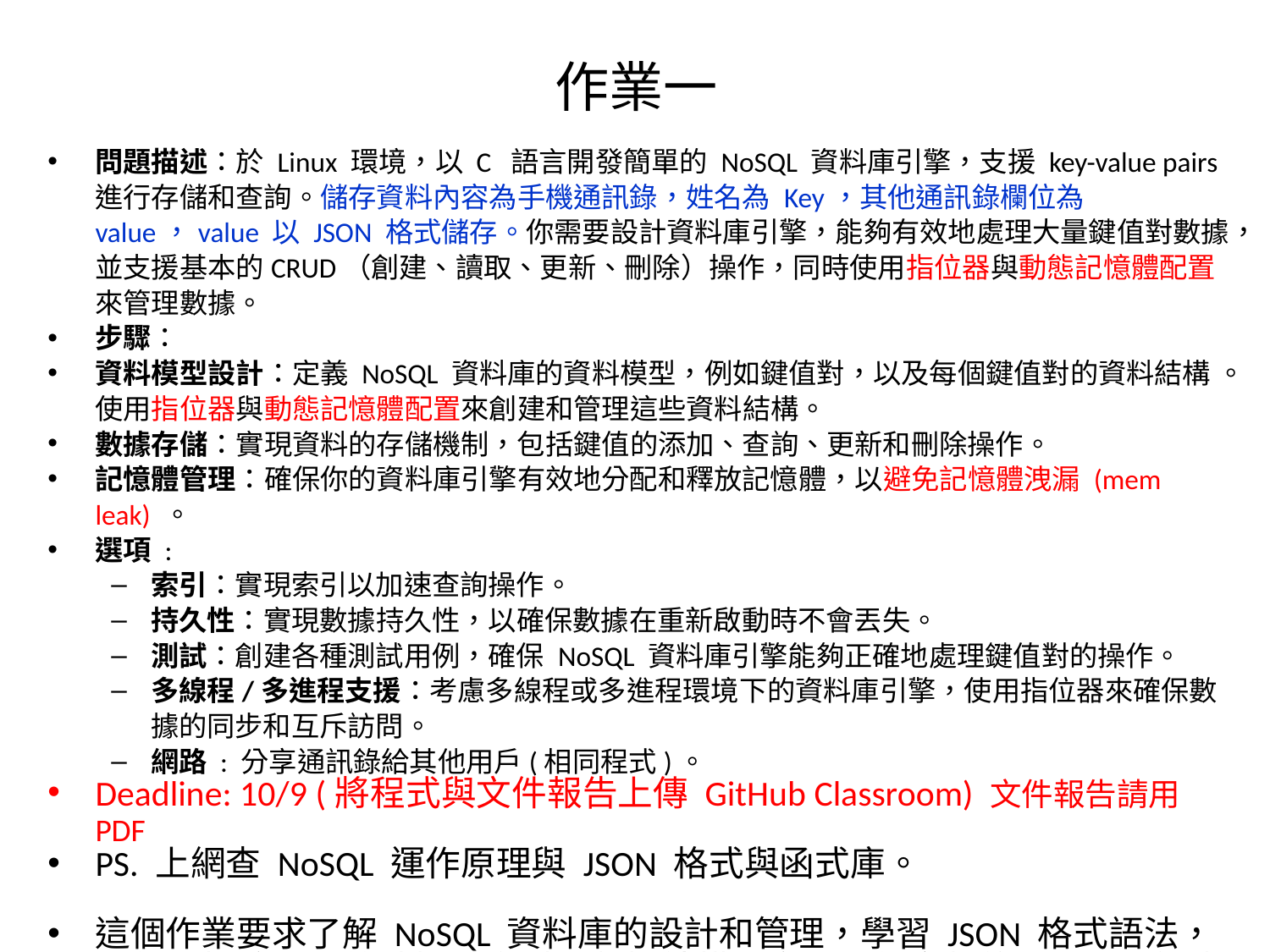

# 作業一
問題描述：於 Linux 環境，以 C  語言開發簡單的 NoSQL 資料庫引擎，支援 key-value pairs 進行存儲和查詢。儲存資料內容為手機通訊錄，姓名為 Key，其他通訊錄欄位為 value，value 以 JSON 格式儲存。你需要設計資料庫引擎，能夠有效地處理大量鍵值對數據，並支援基本的CRUD（創建、讀取、更新、刪除）操作，同時使用指位器與動態記憶體配置來管理數據。
步驟：
資料模型設計：定義 NoSQL 資料庫的資料模型，例如鍵值對，以及每個鍵值對的資料結構 。使用指位器與動態記憶體配置來創建和管理這些資料結構。
數據存儲：實現資料的存儲機制，包括鍵值的添加、查詢、更新和刪除操作。
記憶體管理：確保你的資料庫引擎有效地分配和釋放記憶體，以避免記憶體洩漏 (mem leak) 。
選項 :
索引：實現索引以加速查詢操作。
持久性：實現數據持久性，以確保數據在重新啟動時不會丟失。
測試：創建各種測試用例，確保 NoSQL 資料庫引擎能夠正確地處理鍵值對的操作。
多線程/多進程支援：考慮多線程或多進程環境下的資料庫引擎，使用指位器來確保數據的同步和互斥訪問。
網路 : 分享通訊錄給其他用戶(相同程式)。
Deadline: 10/9 (將程式與文件報告上傳 GitHub Classroom) 文件報告請用PDF
PS. 上網查 NoSQL 運作原理與 JSON 格式與函式庫。

這個作業要求了解 NoSQL 資料庫的設計和管理，學習 JSON 格式語法，並使用指位器有效地操作資料和數據結構，實現功能完整的 NoSQL 資料庫引擎。這是有挑戰性的作業，你將獲得資料庫開發方面的經驗。